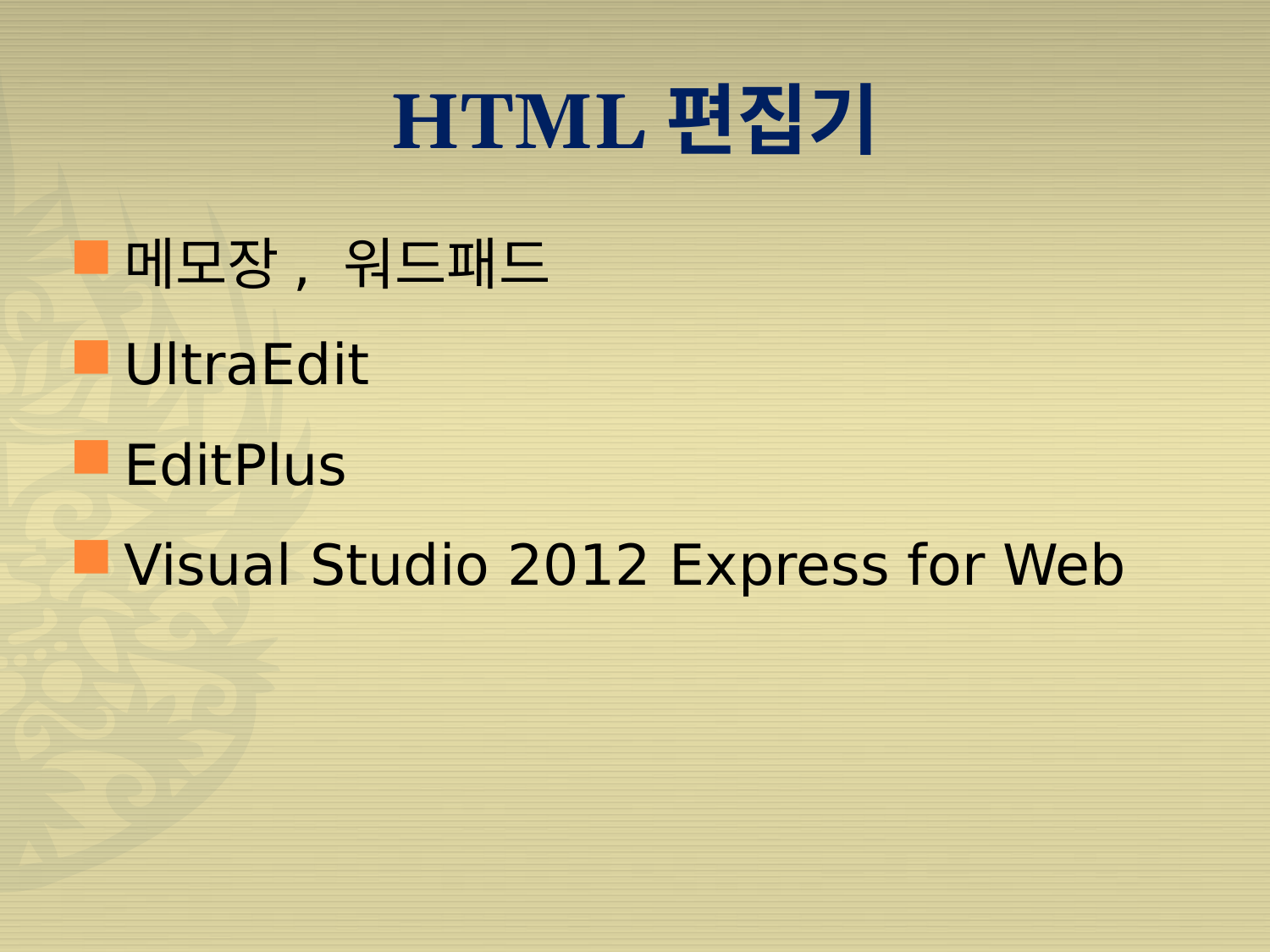

# HTML편집기
메모장, 워드패드
UltraEdit
EditPlus
Visual Studio 2012 Express for Web